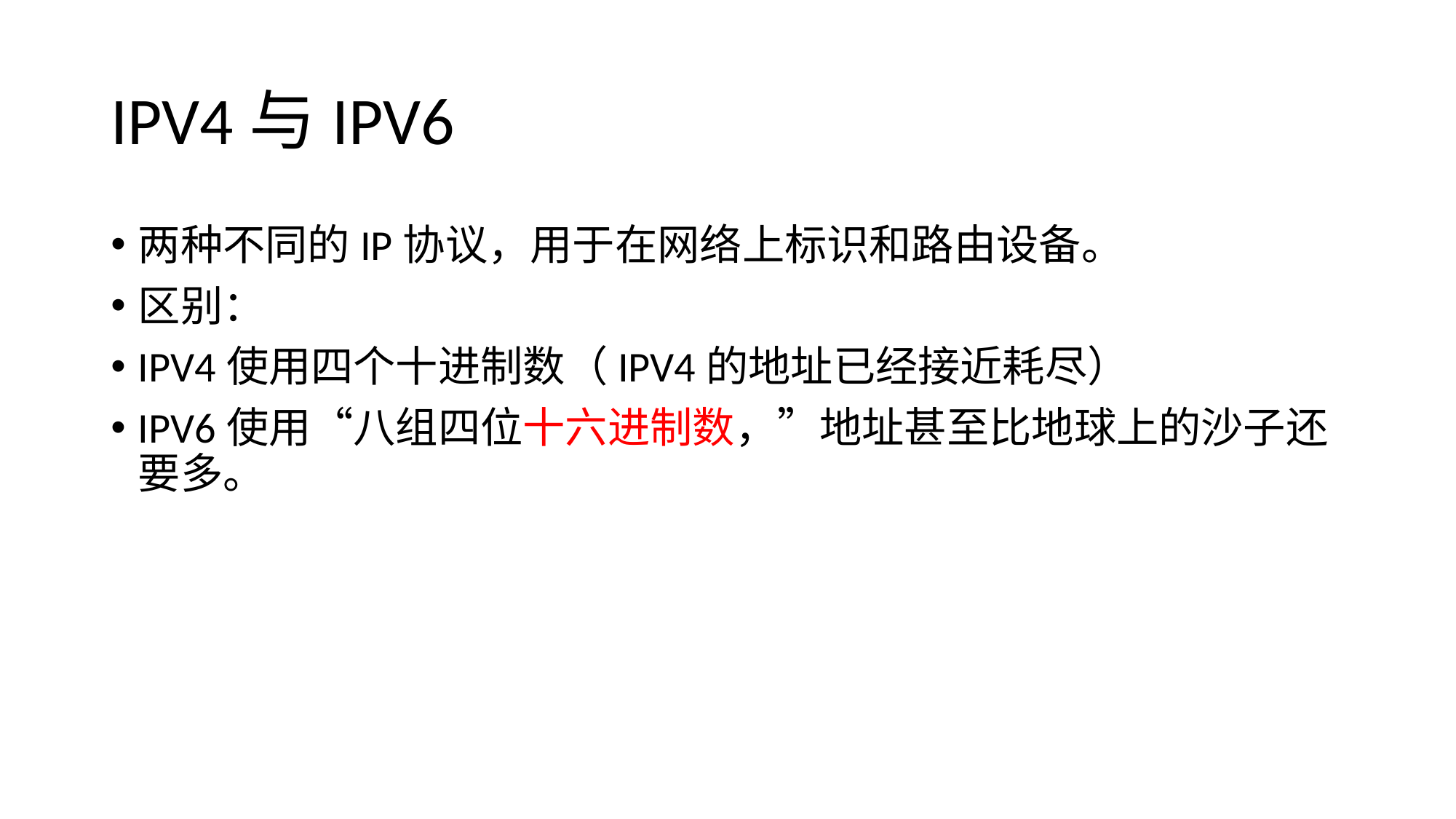

# IPV4与IPV6
两种不同的IP协议，用于在网络上标识和路由设备。
区别：
IPV4使用四个十进制数（IPV4的地址已经接近耗尽）
IPV6使用“八组四位十六进制数，”地址甚至比地球上的沙子还要多。